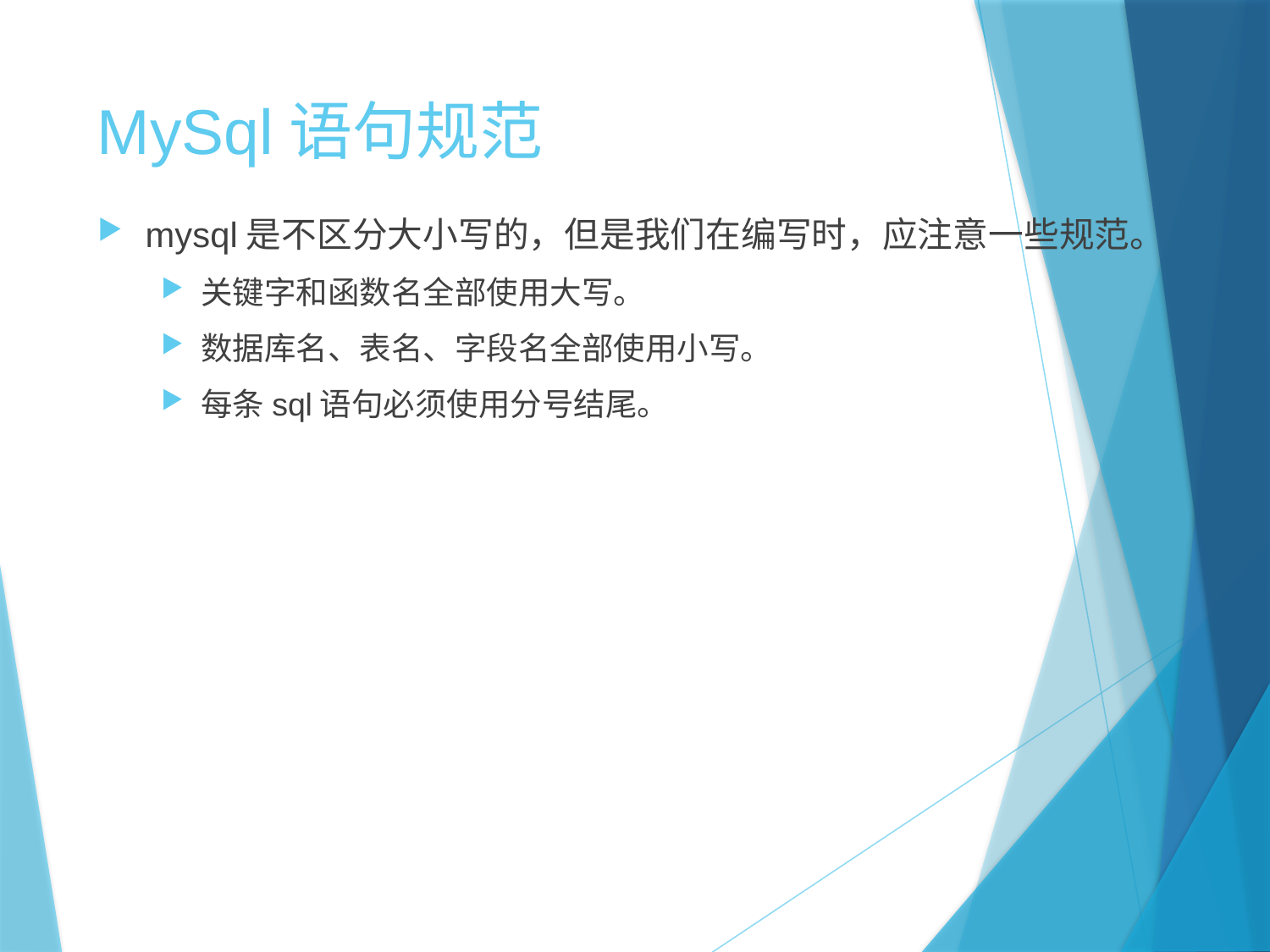

# MySql语句规范
mysql是不区分大小写的，但是我们在编写时，应注意一些规范。
关键字和函数名全部使用大写。
数据库名、表名、字段名全部使用小写。
每条sql语句必须使用分号结尾。